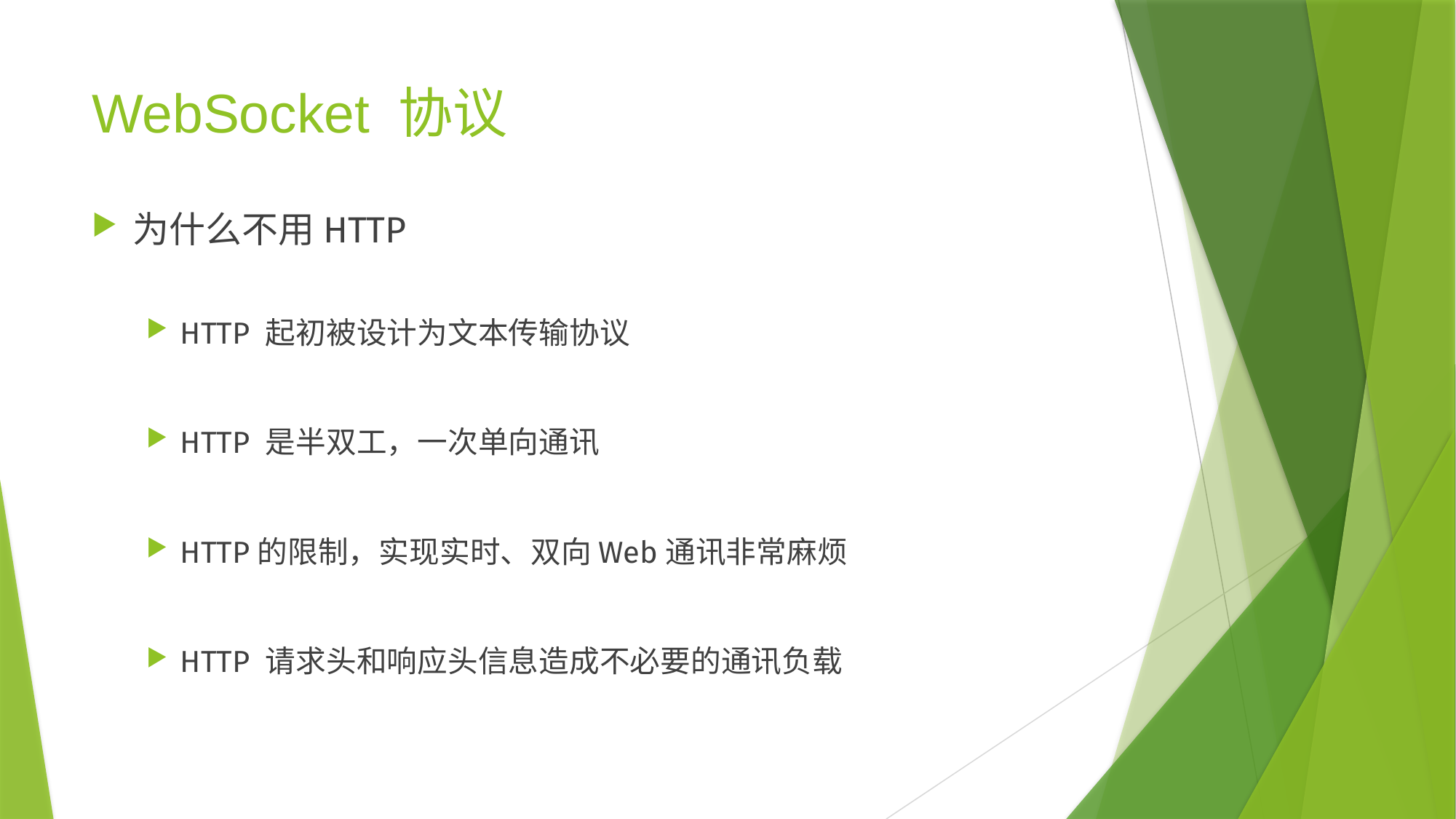

# WebSocket 协议
为什么不用HTTP

HTTP 起初被设计为文本传输协议

HTTP 是半双工，一次单向通讯

HTTP的限制，实现实时、双向Web通讯非常麻烦

HTTP 请求头和响应头信息造成不必要的通讯负载